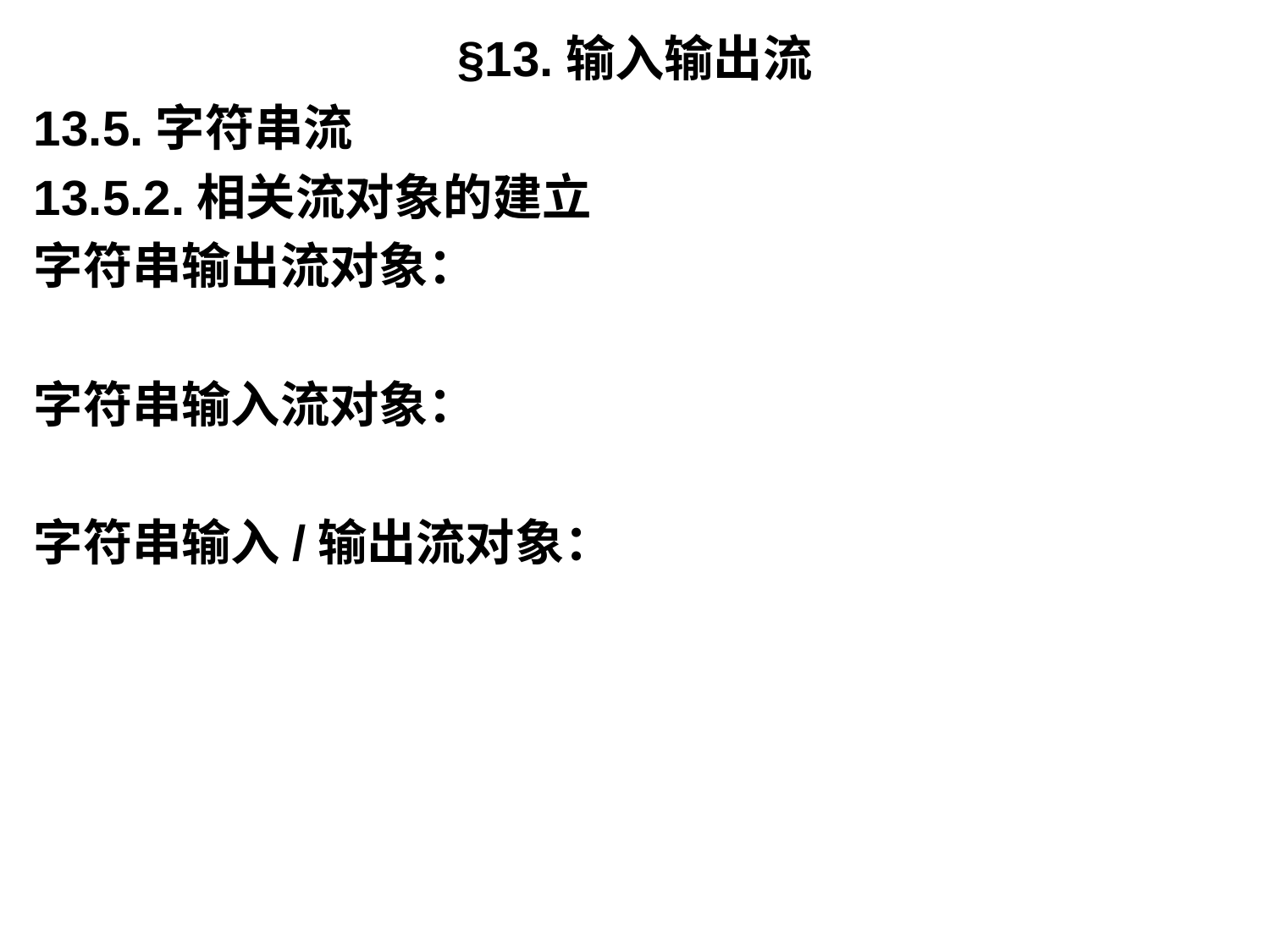

§13.输入输出流
13.5.字符串流
13.5.2.相关流对象的建立
字符串输出流对象：

字符串输入流对象：

字符串输入/输出流对象：